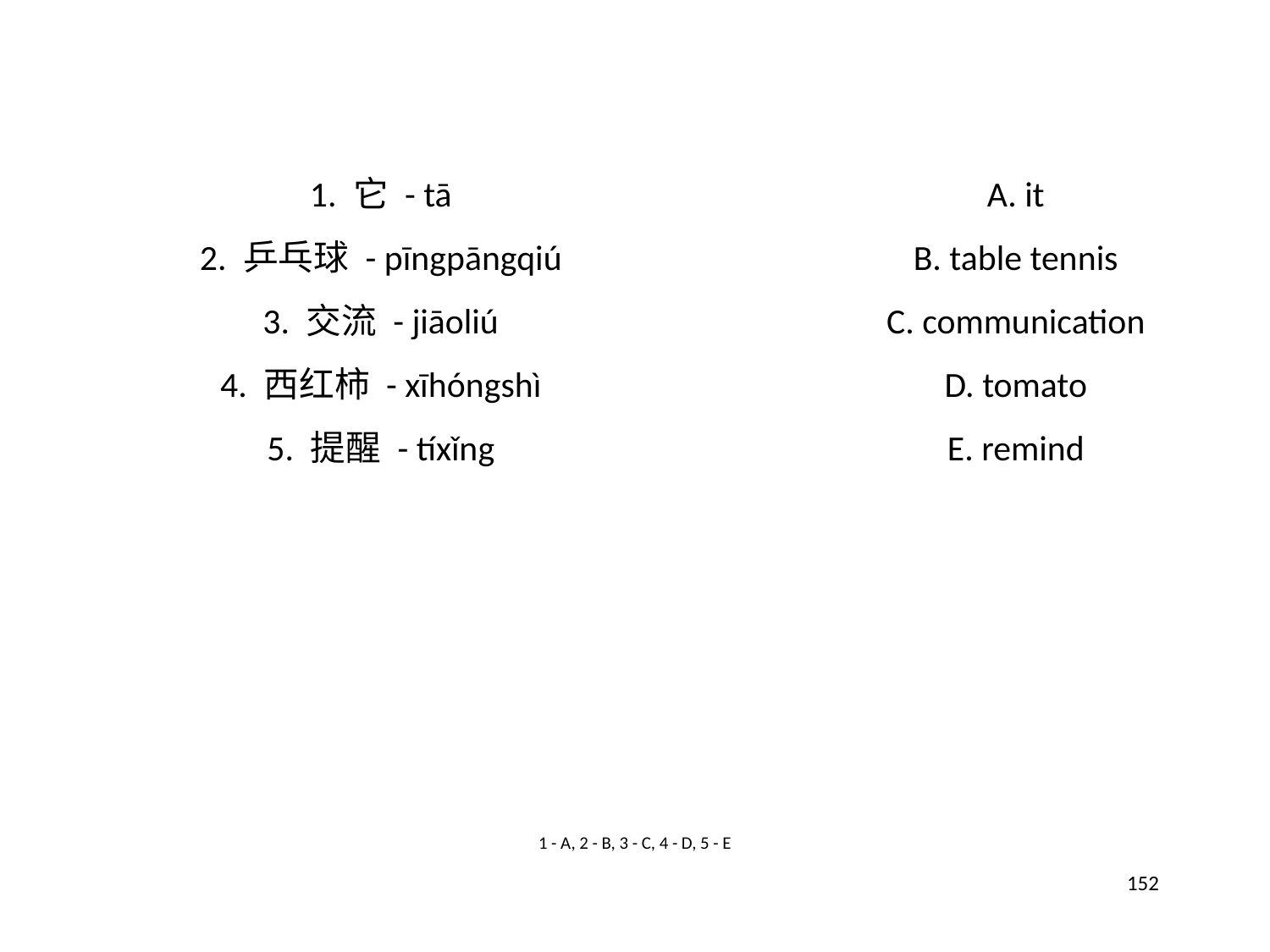

1. 它 - tā

A. it

2. 乒乓球 - pīngpāngqiú

B. table tennis

3. 交流 - jiāoliú

C. communication

4. 西红柿 - xīhóngshì

D. tomato

5. 提醒 - tíxǐng

E. remind
1 - A, 2 - B, 3 - C, 4 - D, 5 - E

152